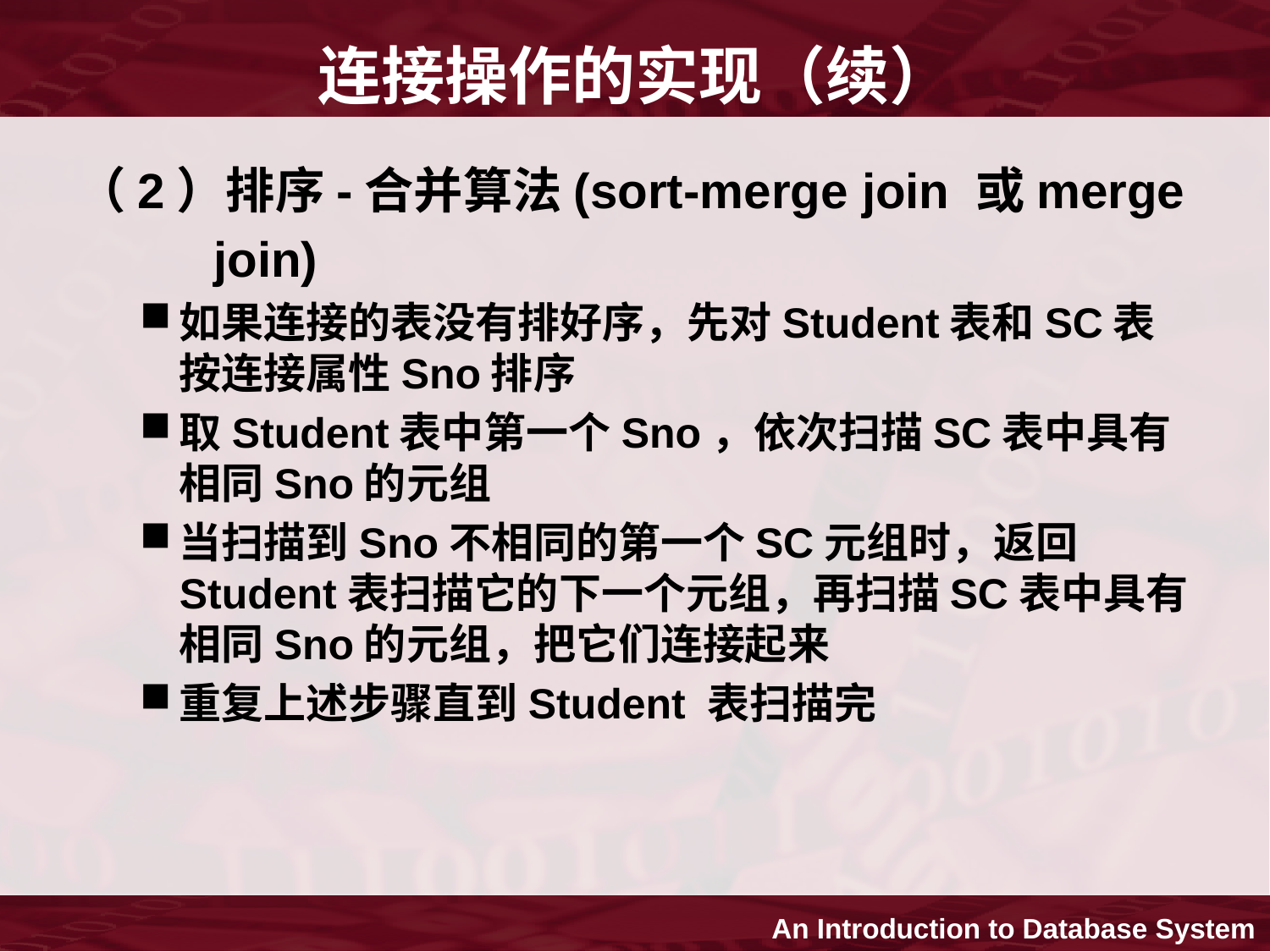

# 连接操作的实现（续）
（2）排序-合并算法(sort-merge join 或merge
          join)
如果连接的表没有排好序，先对Student表和SC表按连接属性Sno排序
取Student表中第一个Sno，依次扫描SC表中具有相同Sno的元组
当扫描到Sno不相同的第一个SC元组时，返回Student表扫描它的下一个元组，再扫描SC表中具有相同Sno的元组，把它们连接起来
重复上述步骤直到Student 表扫描完